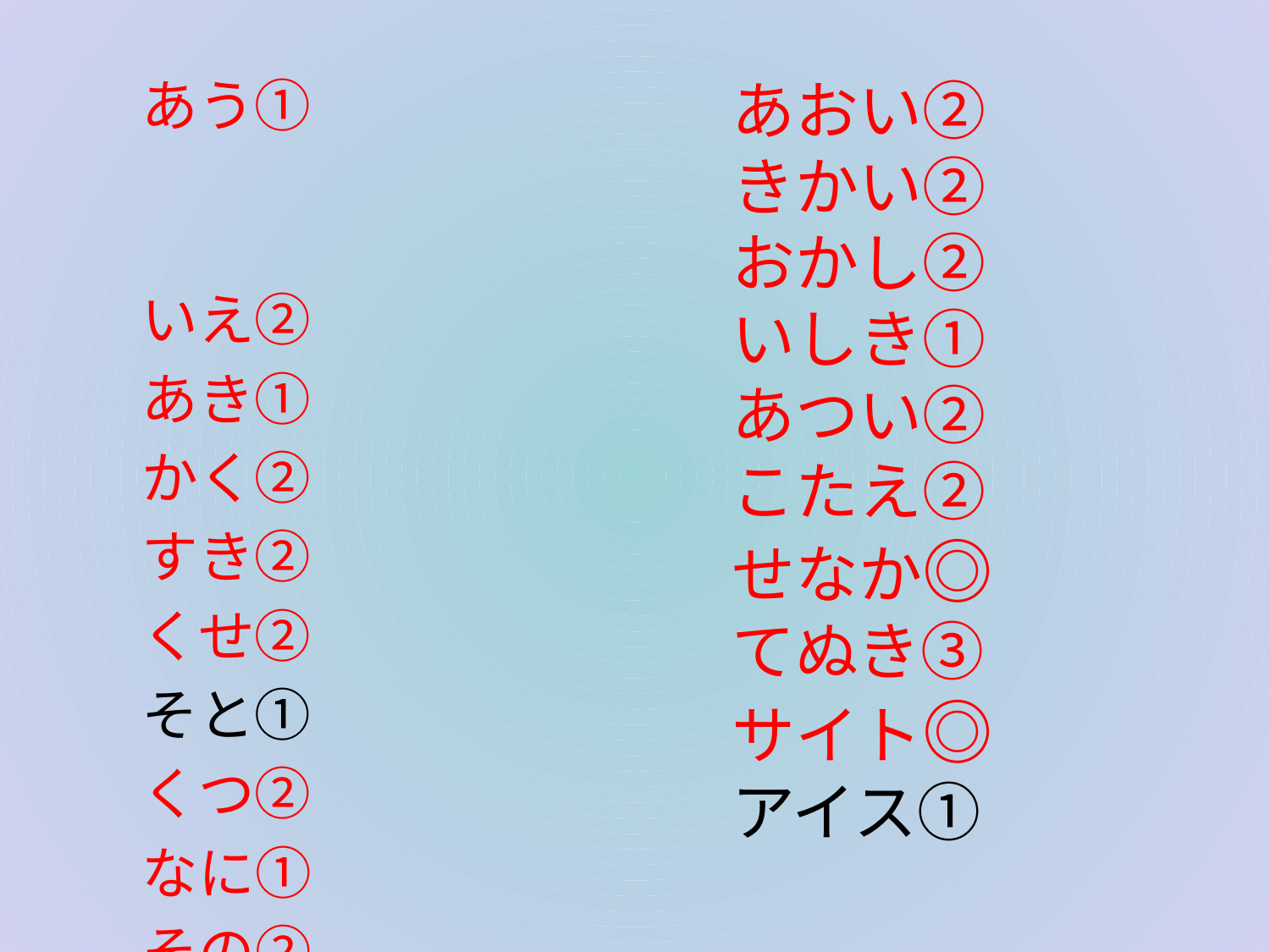

あう①
いえ②
あき①
かく②
すき②
くせ②
そと①
くつ②
なに①
その②
あおい②
きかい②
おかし②
いしき①
あつい②
こたえ②
せなか◎
てぬき③
サイト◎
アイス①